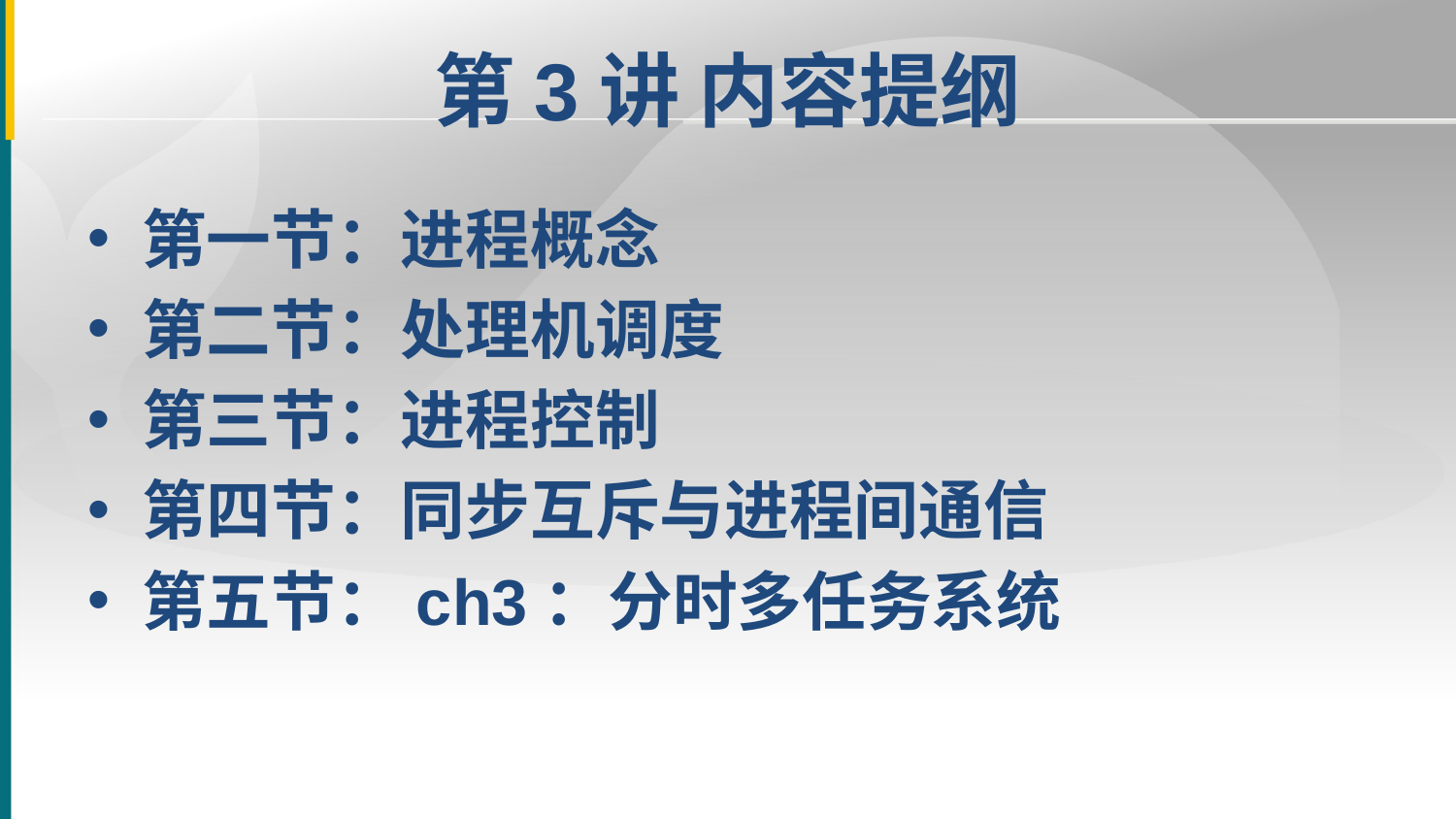

# 第3讲 内容提纲
第一节：进程概念
第二节：处理机调度
第三节：进程控制
第四节：同步互斥与进程间通信
第五节：ch3：分时多任务系统